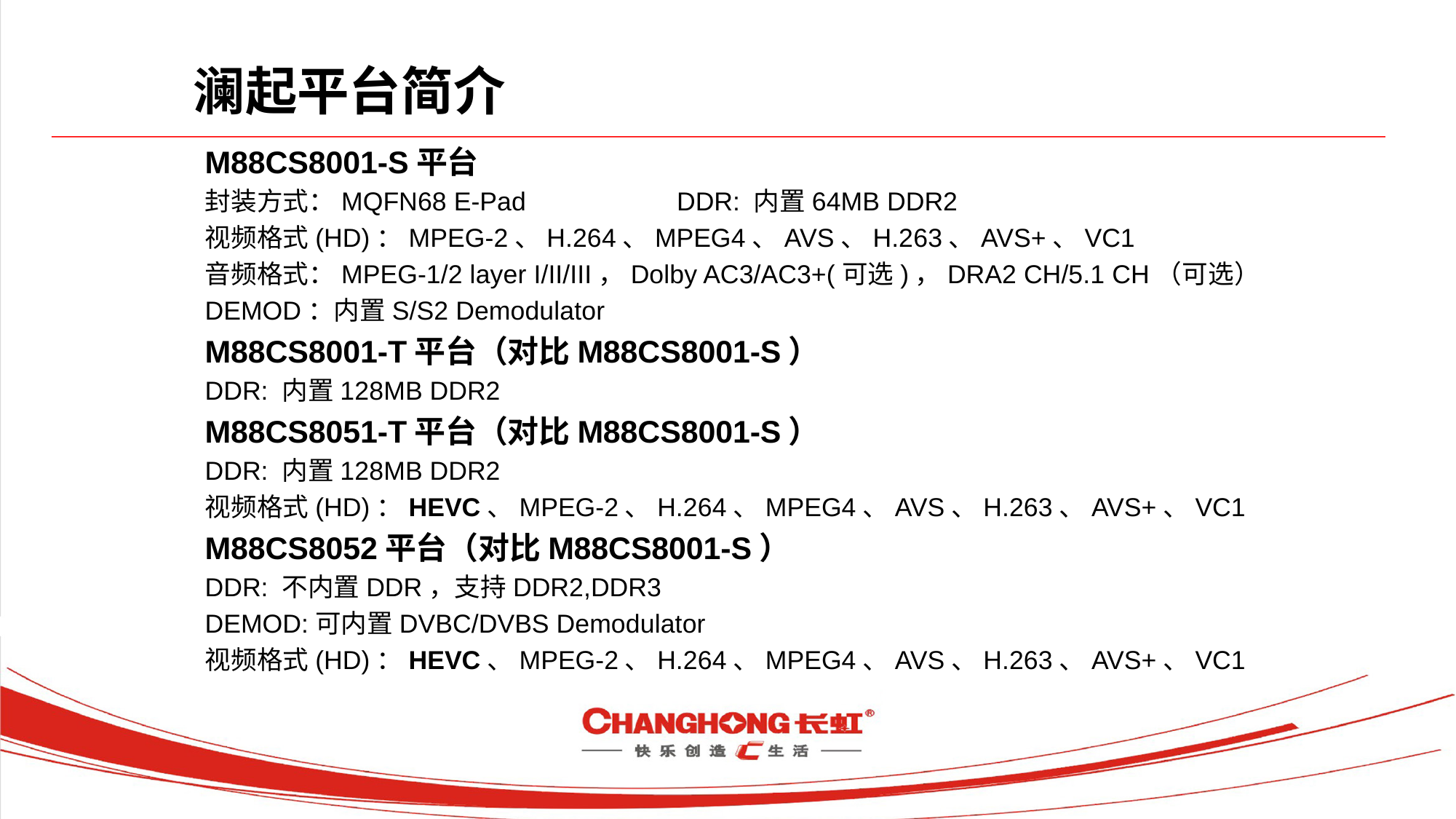

# 澜起平台简介
M88CS8001-S平台
封装方式：MQFN68 E-Pad		DDR: 内置64MB DDR2
视频格式(HD)：MPEG-2、H.264、MPEG4、AVS、H.263、AVS+、VC1
音频格式：MPEG-1/2 layer I/II/III，Dolby AC3/AC3+(可选)，DRA2 CH/5.1 CH（可选）
DEMOD：内置S/S2 Demodulator
M88CS8001-T平台（对比M88CS8001-S）
DDR: 内置128MB DDR2
M88CS8051-T平台（对比M88CS8001-S）
DDR: 内置128MB DDR2
视频格式(HD)：HEVC、MPEG-2、H.264、MPEG4、AVS、H.263、AVS+、VC1
M88CS8052平台（对比M88CS8001-S）
DDR: 不内置DDR，支持DDR2,DDR3
DEMOD:可内置DVBC/DVBS Demodulator
视频格式(HD)：HEVC、MPEG-2、H.264、MPEG4、AVS、H.263、AVS+、VC1